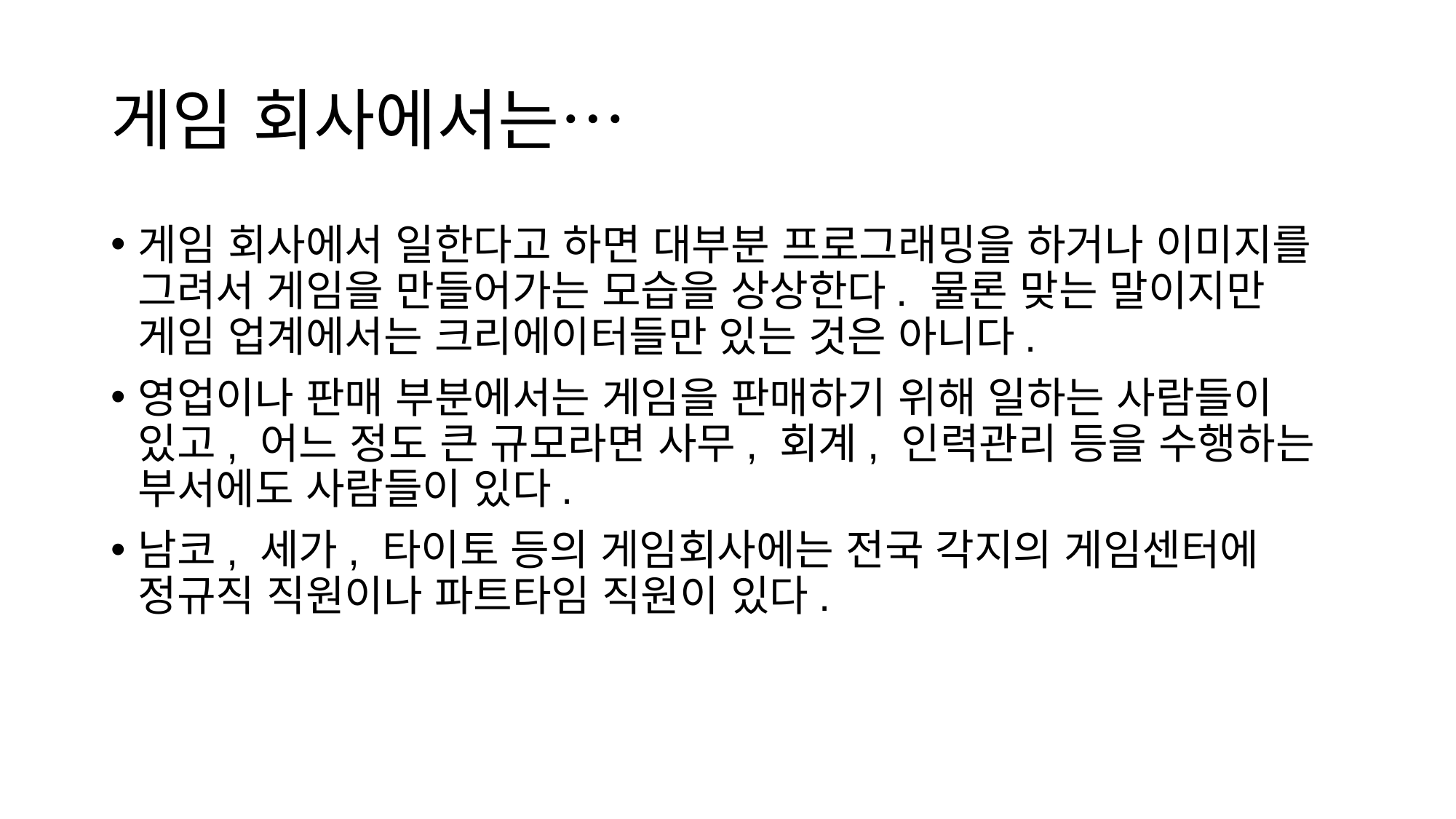

# 게임 회사에서는…
게임 회사에서 일한다고 하면 대부분 프로그래밍을 하거나 이미지를 그려서 게임을 만들어가는 모습을 상상한다. 물론 맞는 말이지만 게임 업계에서는 크리에이터들만 있는 것은 아니다.
영업이나 판매 부분에서는 게임을 판매하기 위해 일하는 사람들이 있고, 어느 정도 큰 규모라면 사무, 회계, 인력관리 등을 수행하는 부서에도 사람들이 있다.
남코, 세가, 타이토 등의 게임회사에는 전국 각지의 게임센터에 정규직 직원이나 파트타임 직원이 있다.